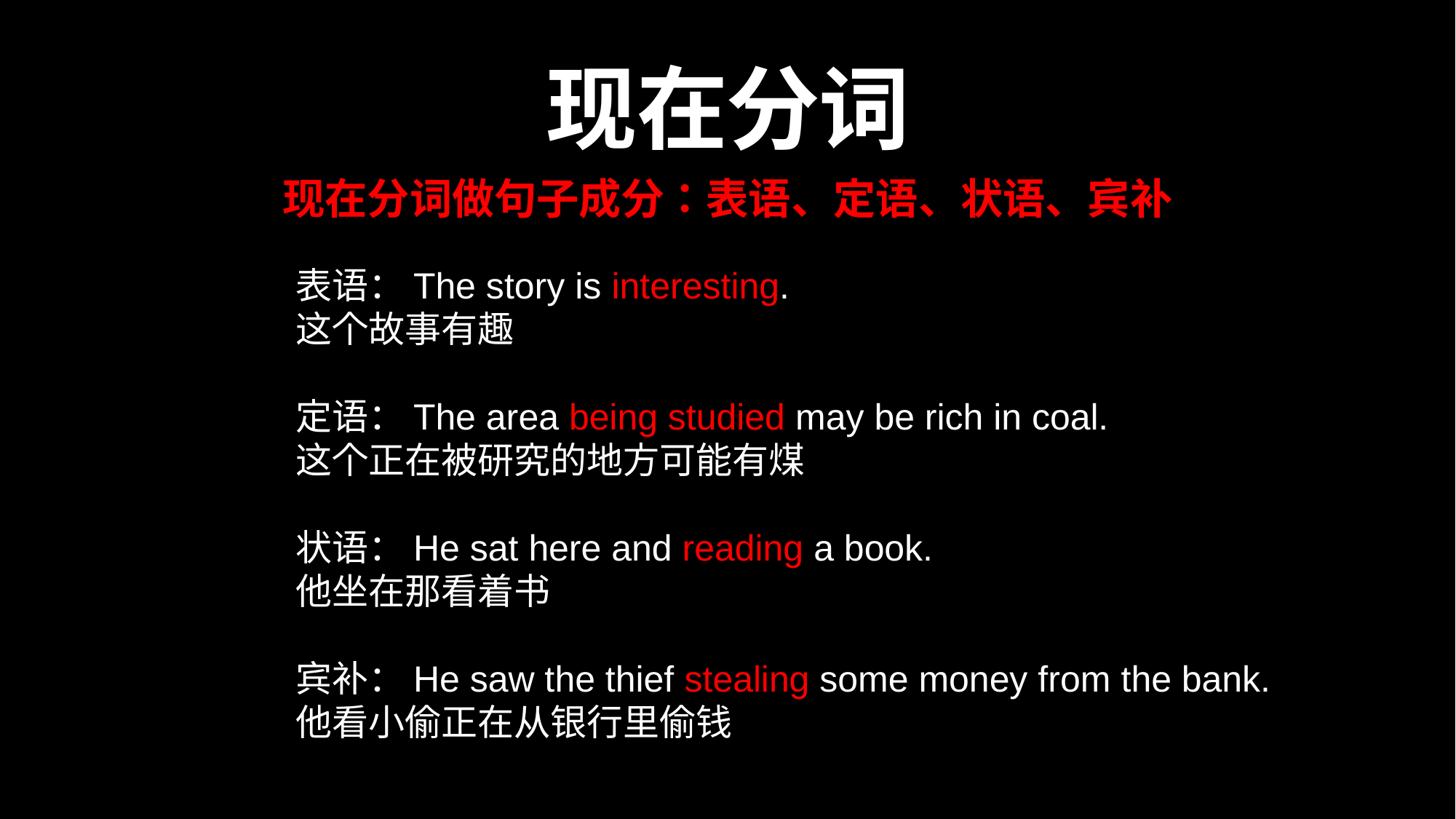

现在分词
现在分词做句子成分：表语、定语、状语、宾补
表语：The story is interesting.
这个故事有趣

定语：The area being studied may be rich in coal.
这个正在被研究的地方可能有煤

状语：He sat here and reading a book.
他坐在那看着书

宾补：He saw the thief stealing some money from the bank.
他看小偷正在从银行里偷钱